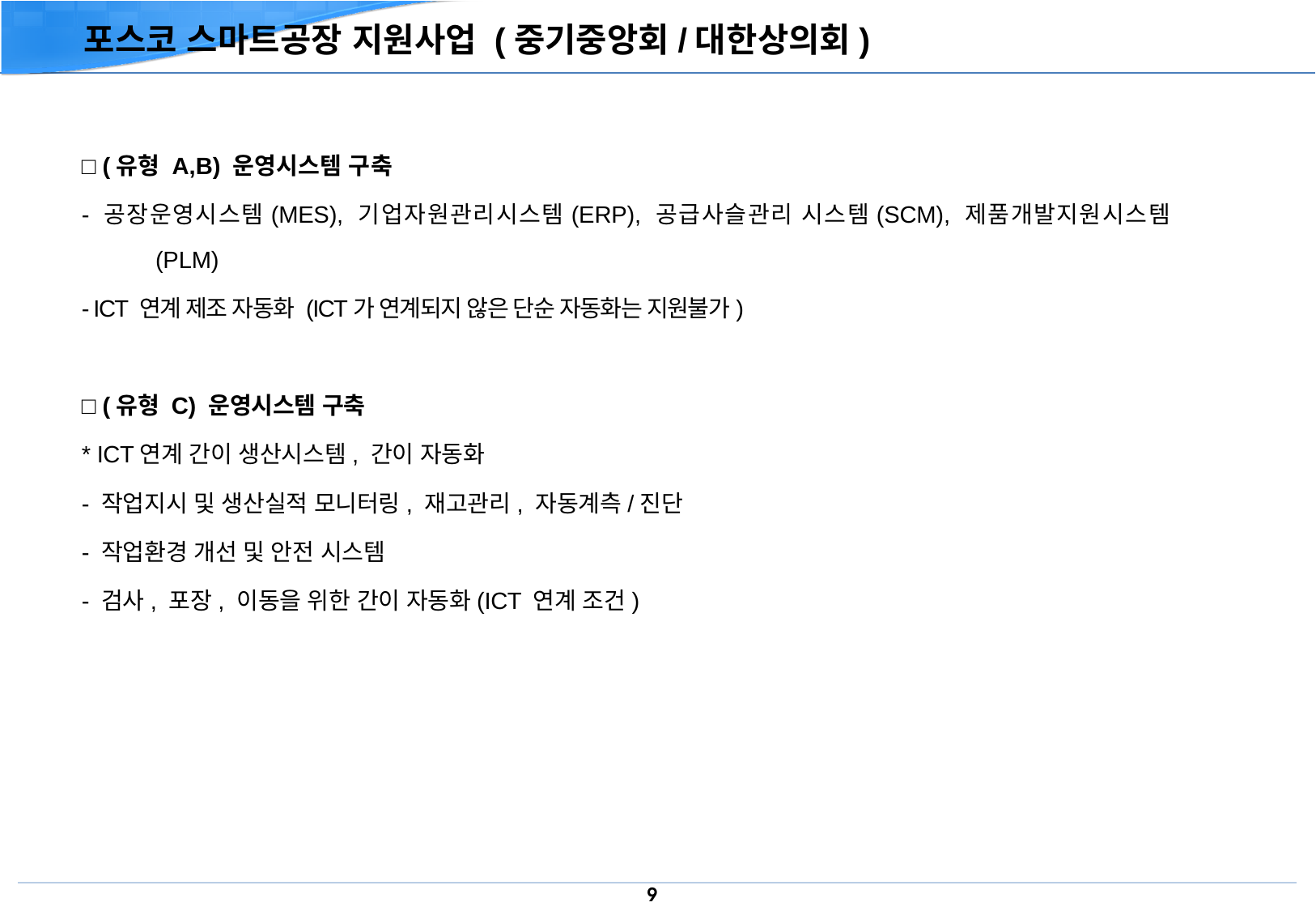

포스코 스마트공장 지원사업 (중기중앙회/대한상의회)
□ (유형 A,B) 운영시스템 구축
- 공장운영시스템(MES), 기업자원관리시스템(ERP), 공급사슬관리 시스템(SCM), 제품개발지원시스템(PLM)
- ICT 연계 제조 자동화 (ICT가 연계되지 않은 단순 자동화는 지원불가)

□ (유형 C) 운영시스템 구축
* ICT연계 간이 생산시스템, 간이 자동화
- 작업지시 및 생산실적 모니터링, 재고관리, 자동계측/진단
- 작업환경 개선 및 안전 시스템
- 검사, 포장, 이동을 위한 간이 자동화(ICT 연계 조건)